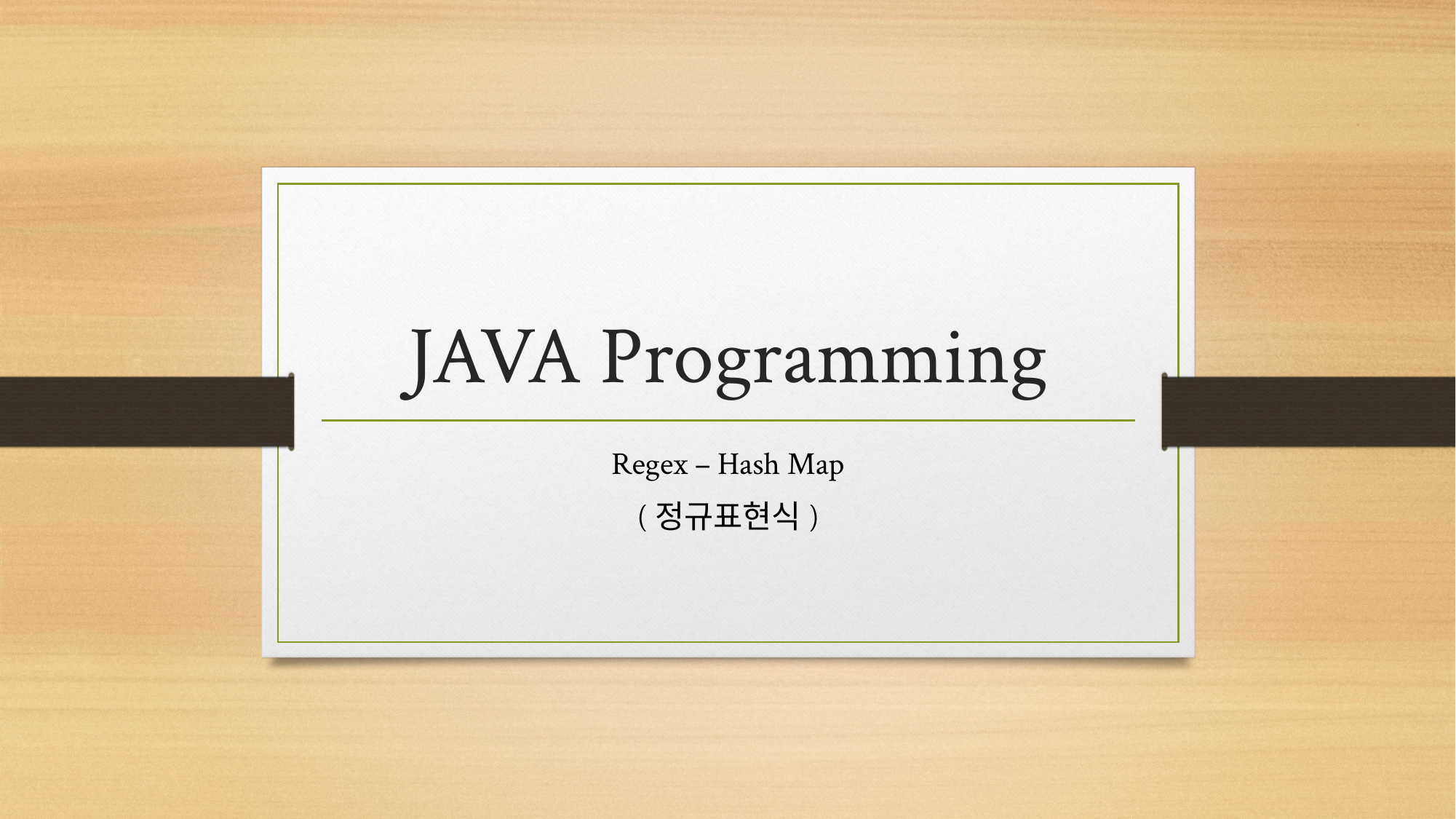

# JAVA Programming
Regex – Hash Map
(정규표현식)